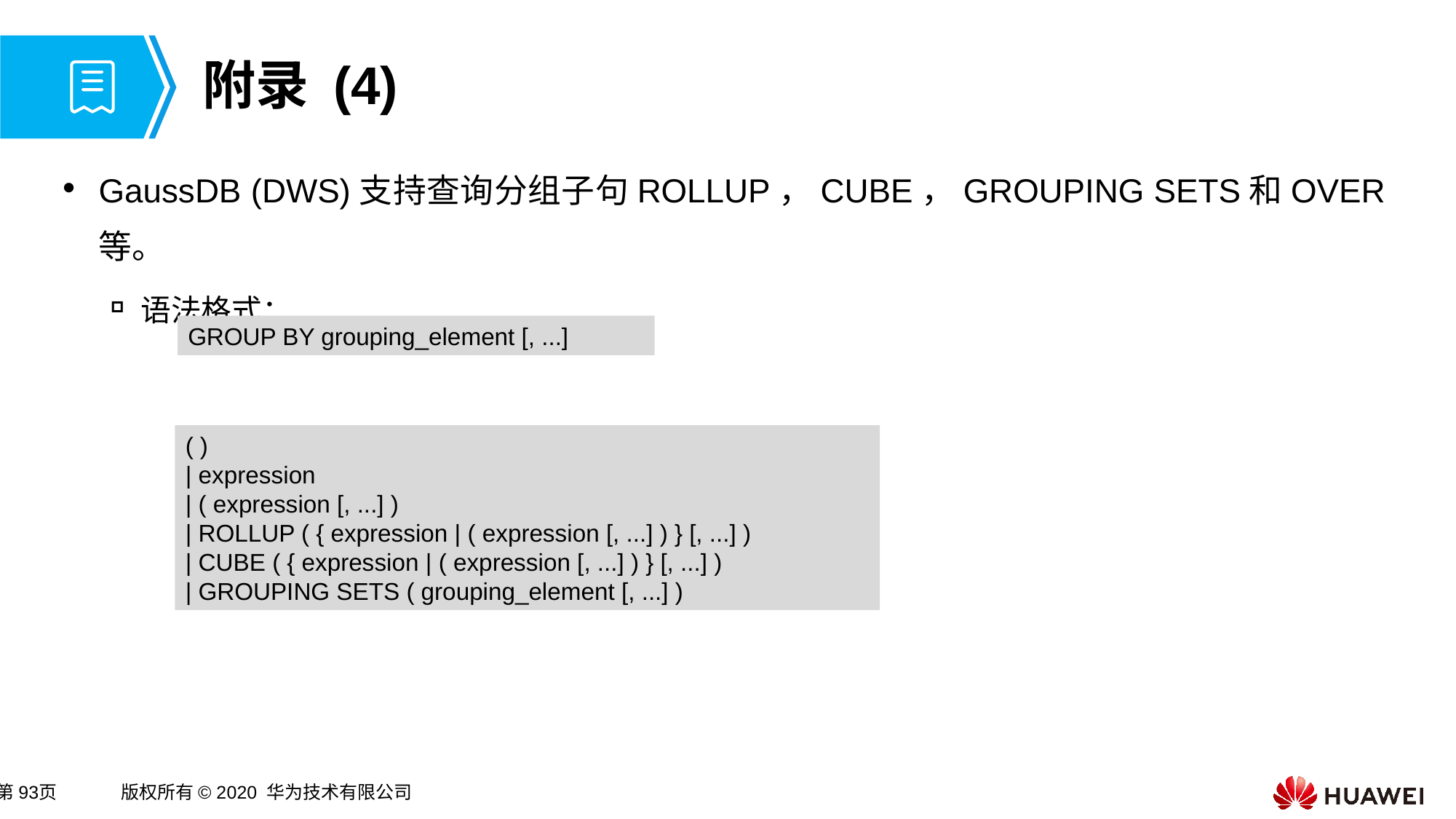

# 附录 (4)
GaussDB (DWS)支持查询分组子句ROLLUP，CUBE，GROUPING SETS和OVER等。
语法格式：

GROUP BY grouping_element [, ...]
( )
| expression
| ( expression [, ...] )
| ROLLUP ( { expression | ( expression [, ...] ) } [, ...] )
| CUBE ( { expression | ( expression [, ...] ) } [, ...] )
| GROUPING SETS ( grouping_element [, ...] )